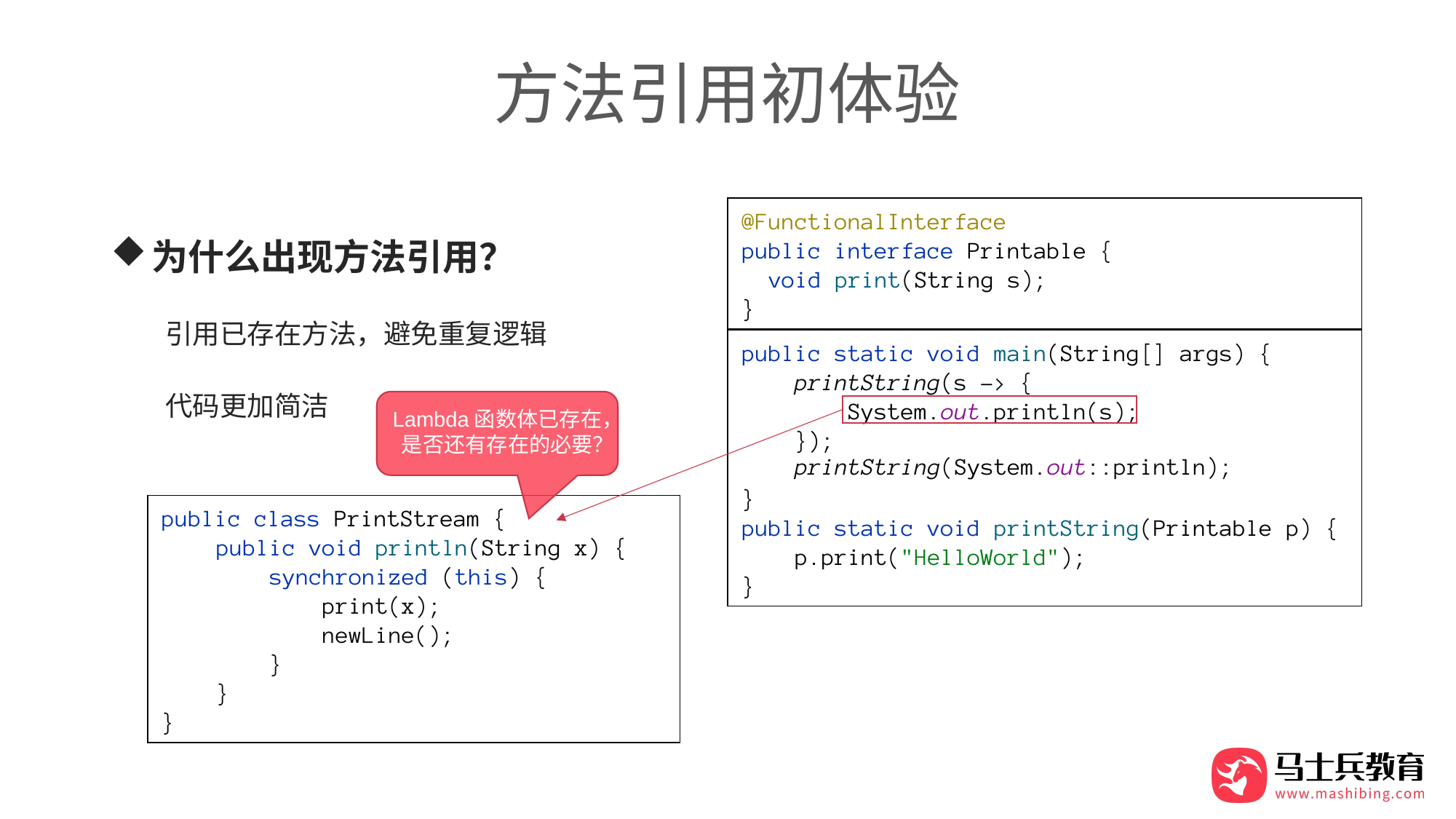

# 方法引用初体验
为什么出现方法引用？
引用已存在方法，避免重复逻辑
代码更加简洁

@FunctionalInterface
public interface Printable {
    void print(String s);
}

public static void main(String[] args) {
    printString(s -> {
        System.out.println(s);
    });
}
public static void printString(Printable p) {
    p.print("HelloWorld");
}
Lambda函数体已存在，
是否还有存在的必要？

printString(System.out::println);
public class PrintStream {
public void println(String x) {
    synchronized (this) {
        print(x);
        newLine();
    }
}
}